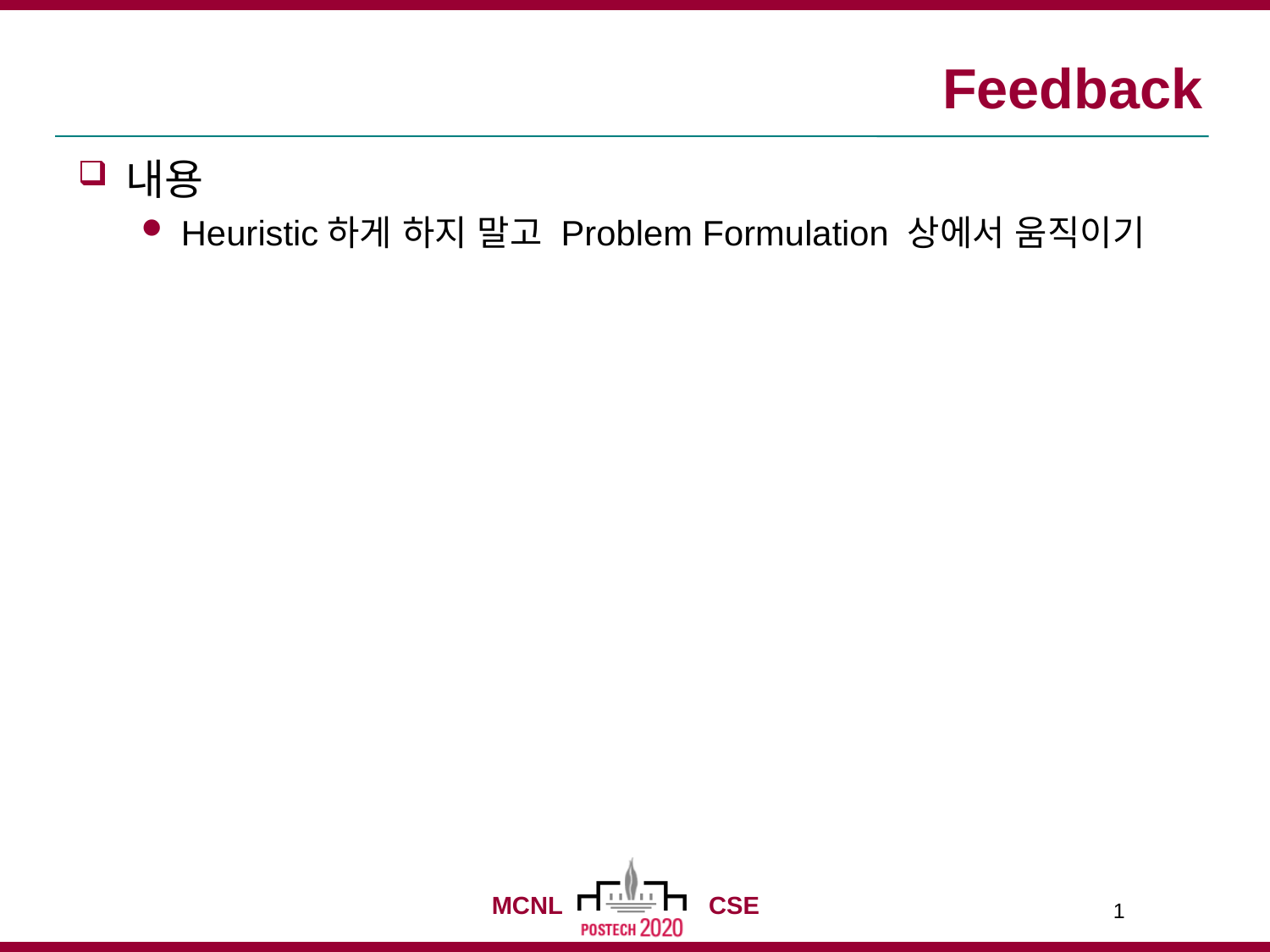

# Feedback

내용
Heuristic하게 하지 말고 Problem Formulation 상에서 움직이기
1